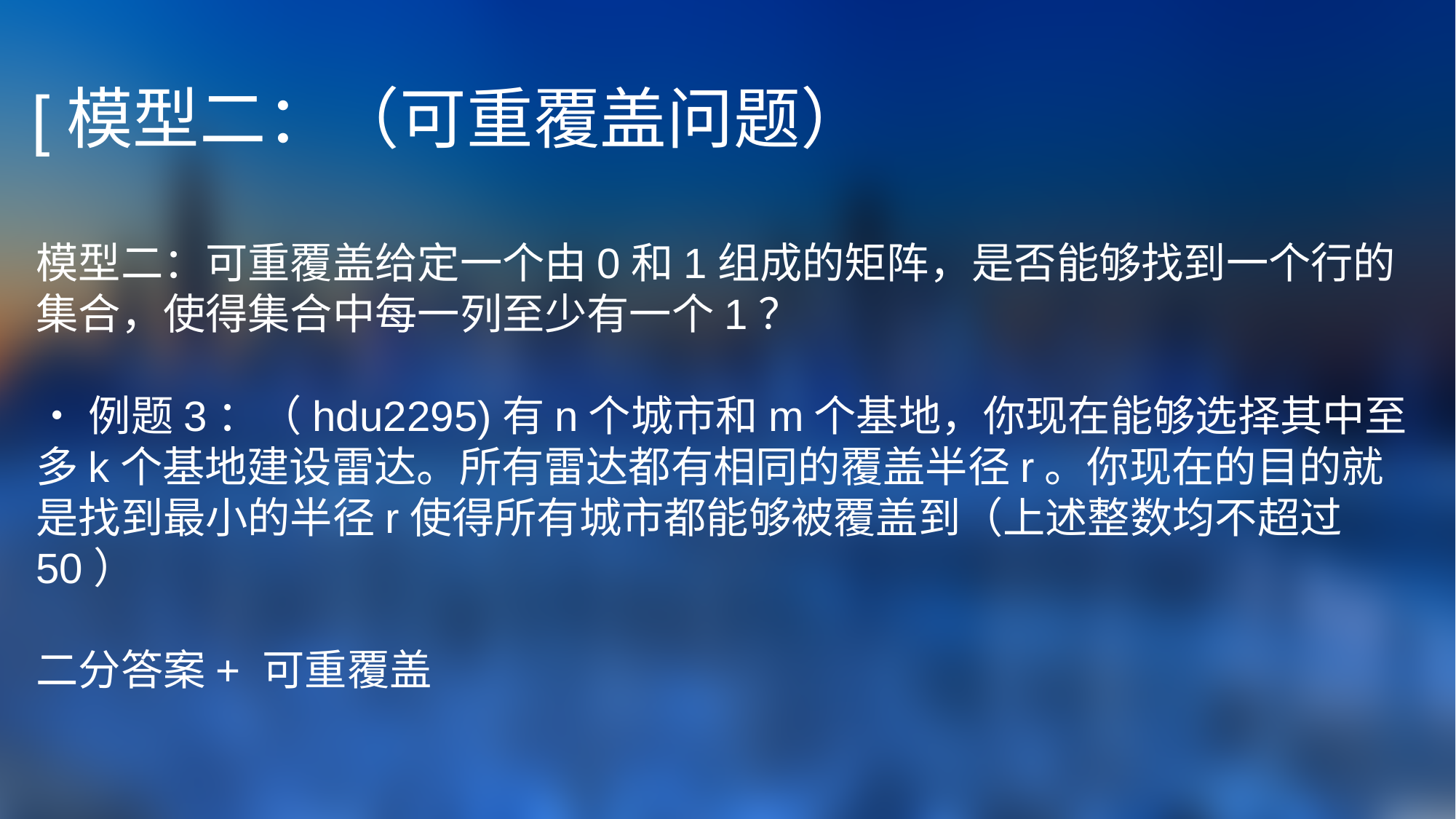

[模型二：（可重覆盖问题）

模型二：可重覆盖给定一个由0和1组成的矩阵，是否能够找到一个行的集合，使得集合中每一列至少有一个1？

•例题3：（hdu2295)有n个城市和m个基地，你现在能够选择其中至多k个基地建设雷达。所有雷达都有相同的覆盖半径r。你现在的目的就是找到最小的半径r使得所有城市都能够被覆盖到（上述整数均不超过50）

二分答案+ 可重覆盖